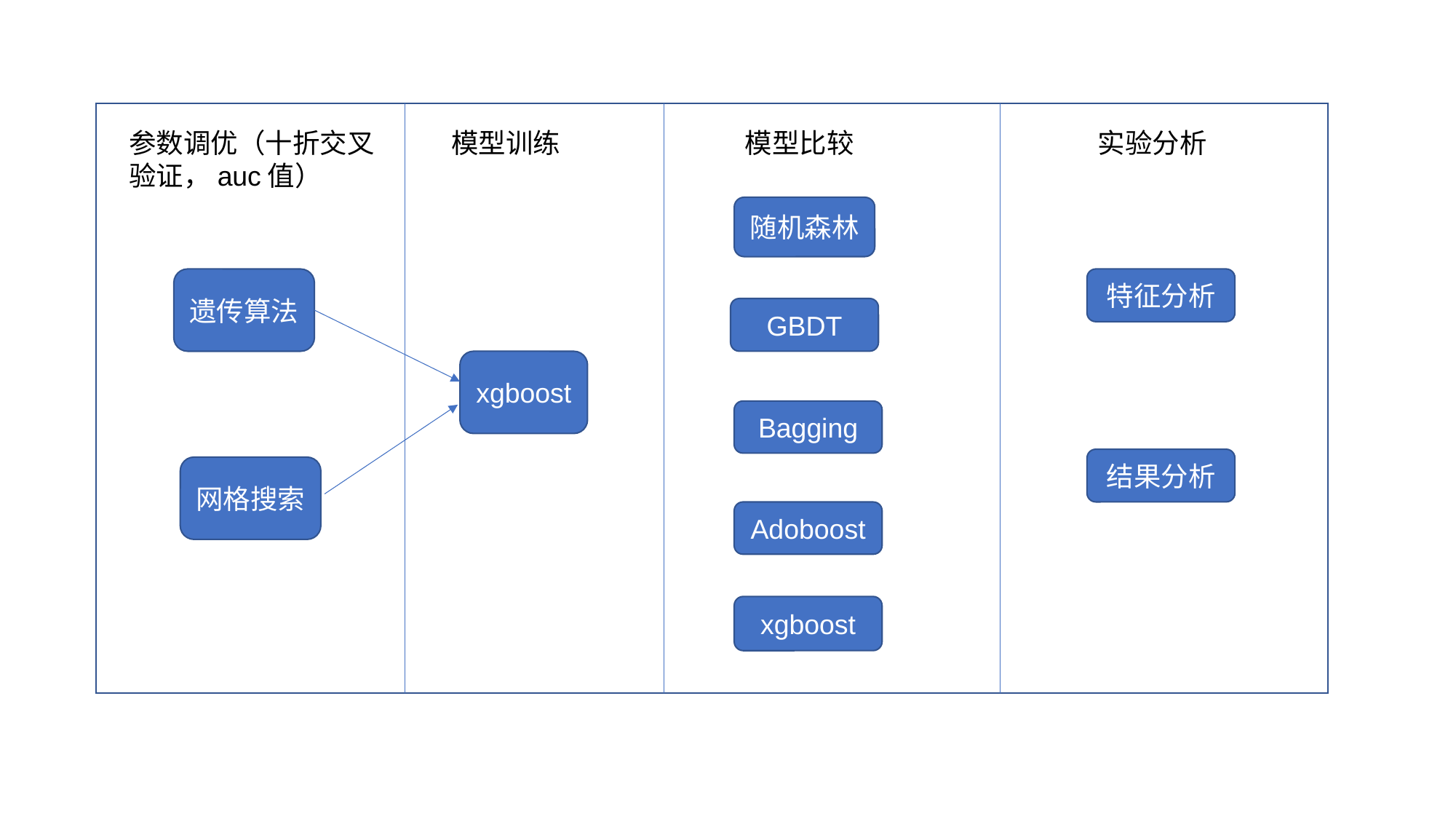

参数调优（十折交叉验证，auc值）
模型训练
模型比较
实验分析
随机森林
遗传算法
特征分析
GBDT
xgboost
Bagging
结果分析
网格搜索
Adoboost
xgboost